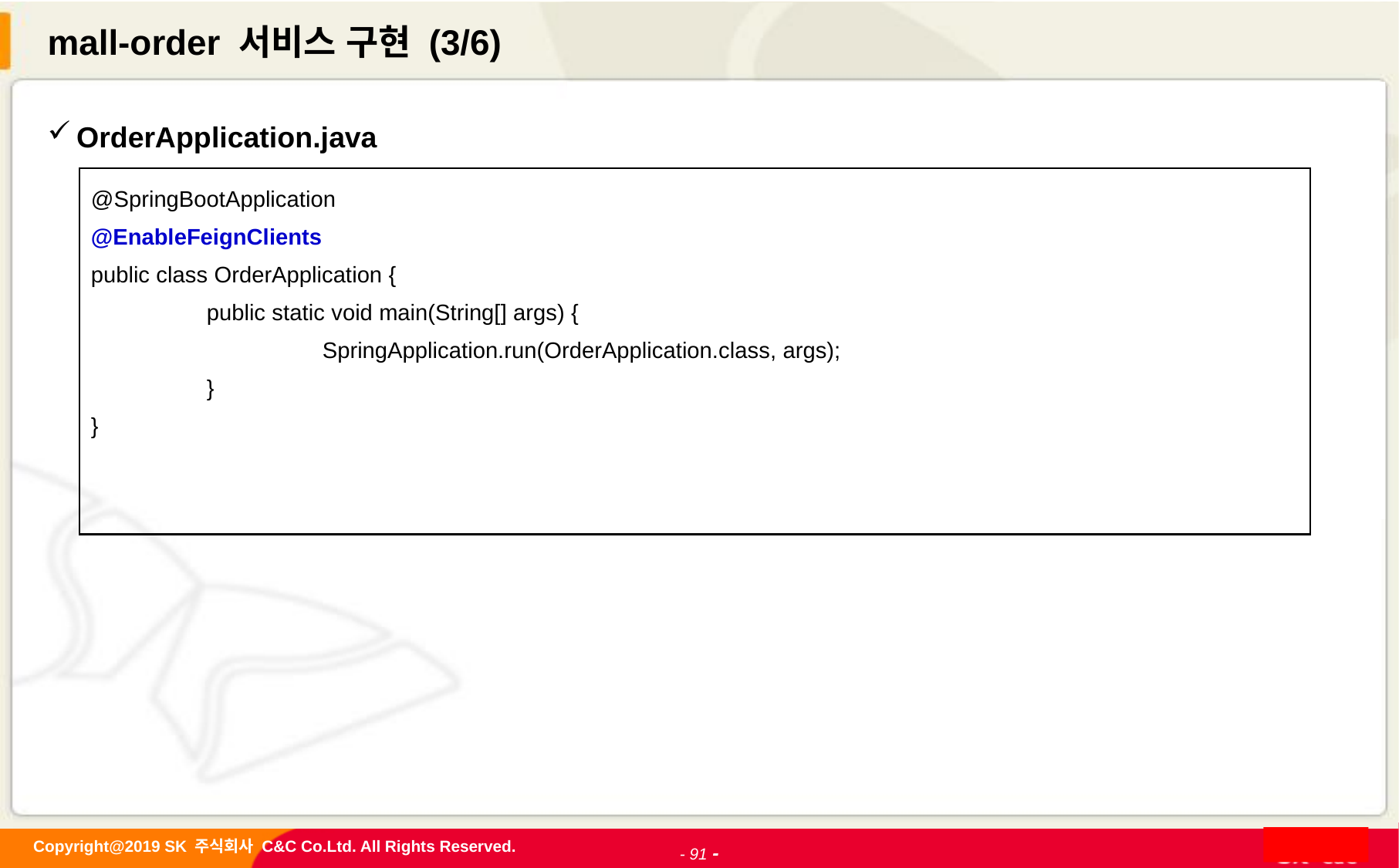

# mall-order 서비스 구현 (3/6)
OrderApplication.java
| @SpringBootApplication @EnableFeignClients public class OrderApplication { public static void main(String[] args) { SpringApplication.run(OrderApplication.class, args); } } |
| --- |